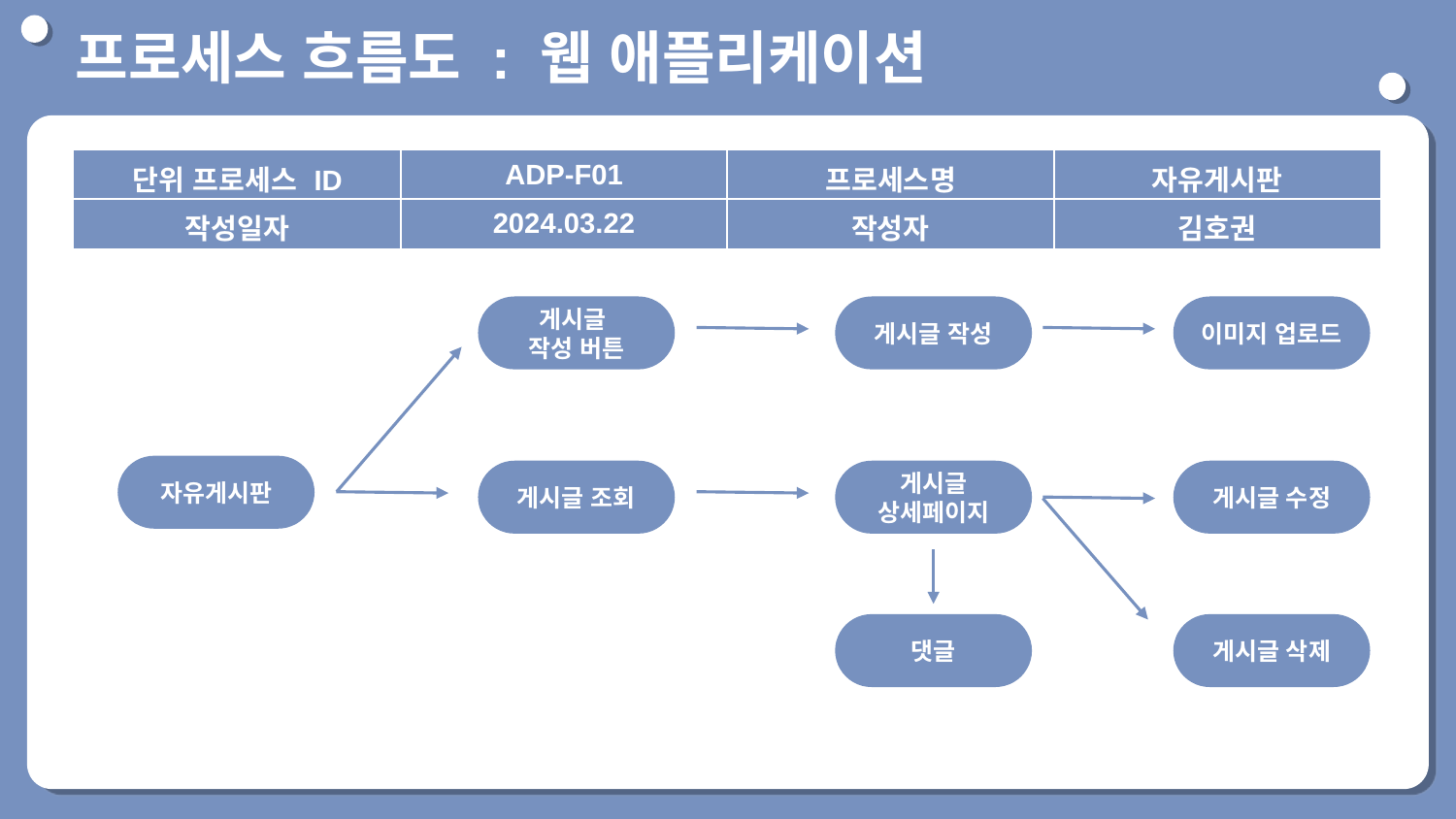

프로세스 흐름도 : 웹 애플리케이션

단위 프로세스 ID
| 단위 프로세스 ID | ADP-F01 | 프로세스명 | 자유게시판 |
| --- | --- | --- | --- |
| 작성일자 | 2024.03.22 | 작성자 | 김호권 |
게시글
작성 버튼
게시글 작성
이미지 업로드
자유게시판
게시글 조회
게시글 상세페이지
게시글 수정
댓글
게시글 삭제